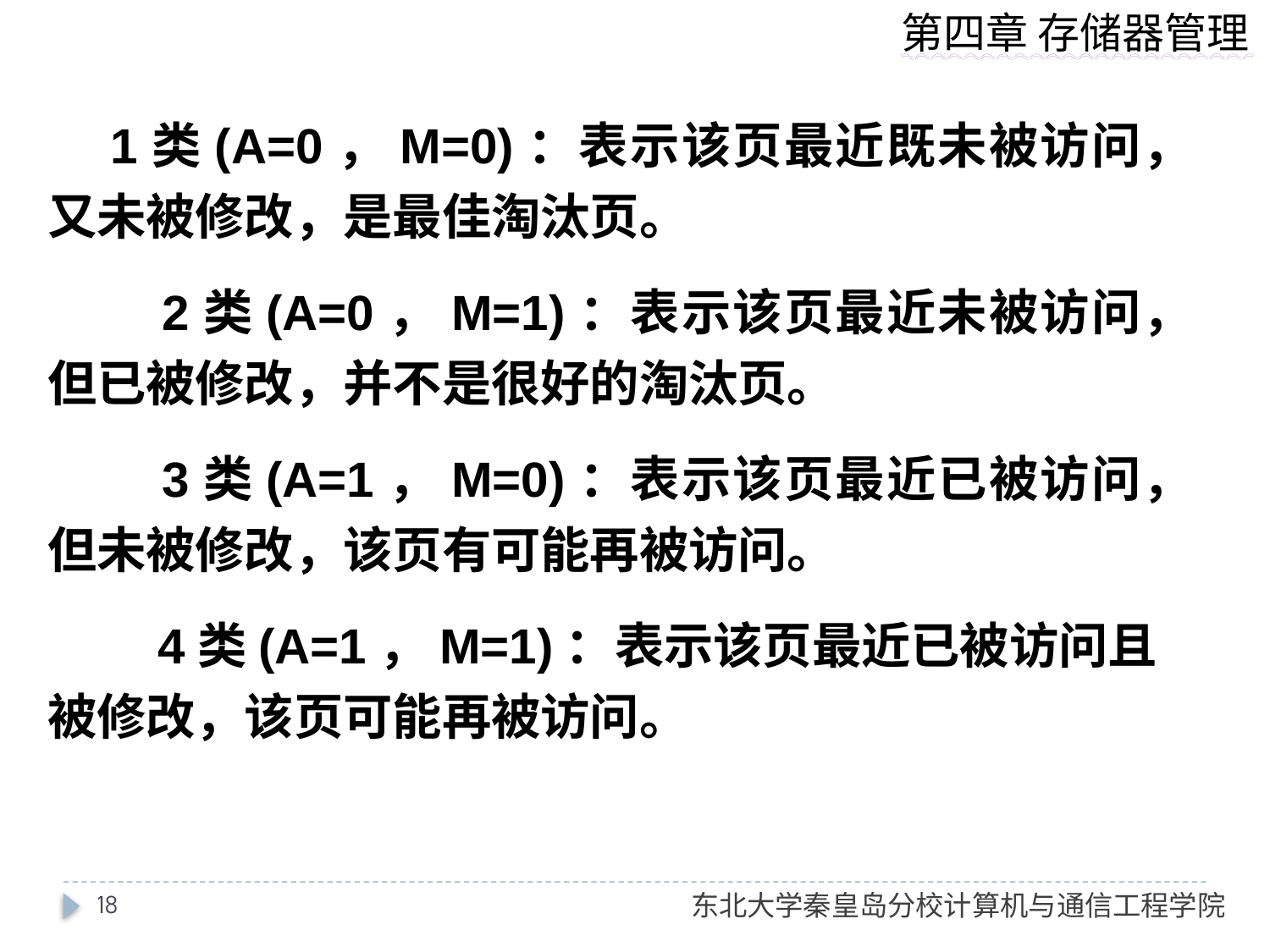

1类(A=0，M=0)：表示该页最近既未被访问，又未被修改，是最佳淘汰页。
　　2类(A=0，M=1)：表示该页最近未被访问，但已被修改，并不是很好的淘汰页。
　　3类(A=1，M=0)：表示该页最近已被访问，但未被修改，该页有可能再被访问。
　　4类(A=1，M=1)：表示该页最近已被访问且被修改，该页可能再被访问。

18